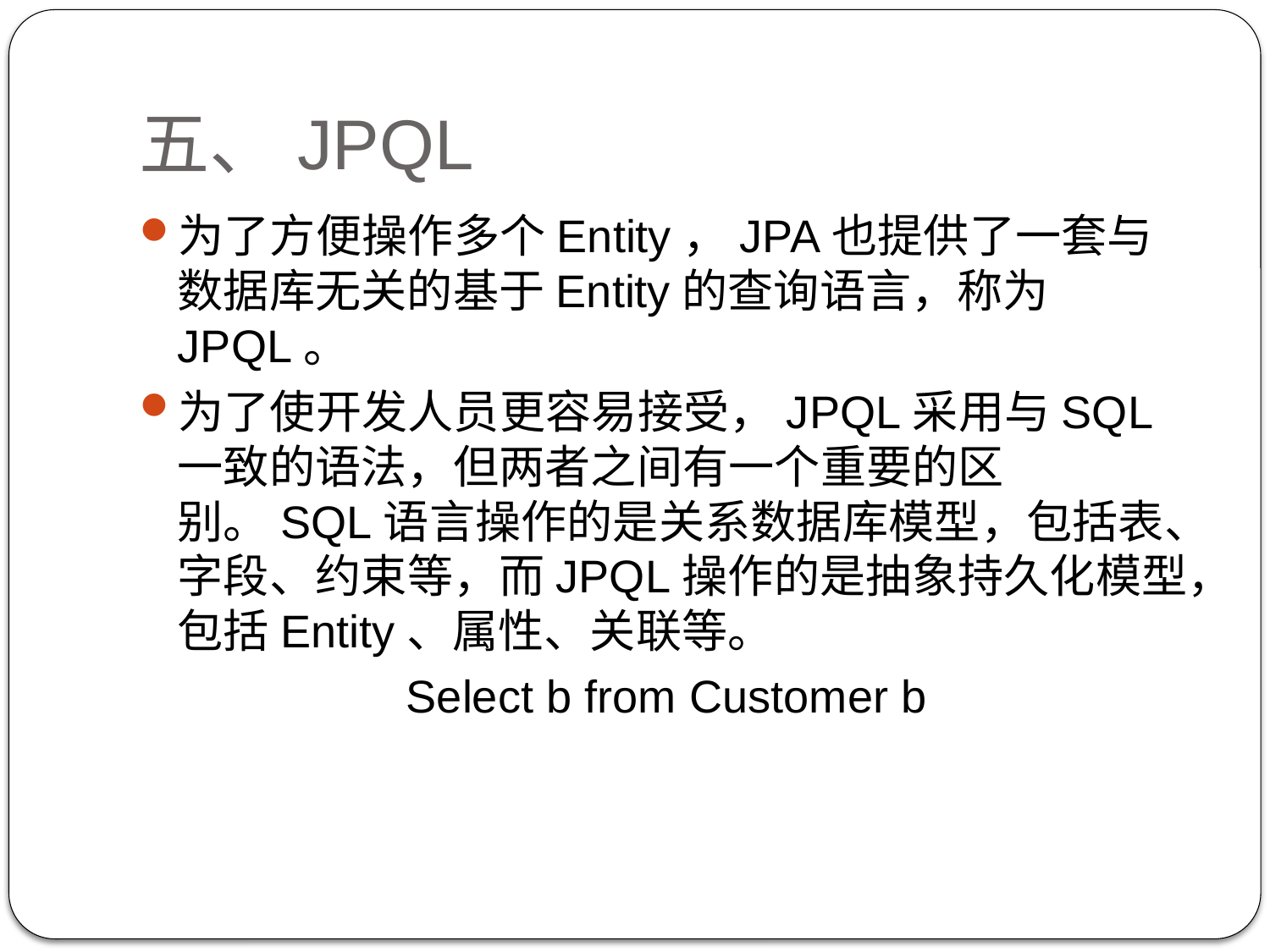

# 五、JPQL
为了方便操作多个Entity，JPA也提供了一套与数据库无关的基于Entity的查询语言，称为JPQL。
为了使开发人员更容易接受，JPQL采用与SQL一致的语法，但两者之间有一个重要的区别。SQL语言操作的是关系数据库模型，包括表、字段、约束等，而JPQL操作的是抽象持久化模型，包括Entity、属性、关联等。
Select b from Customer b